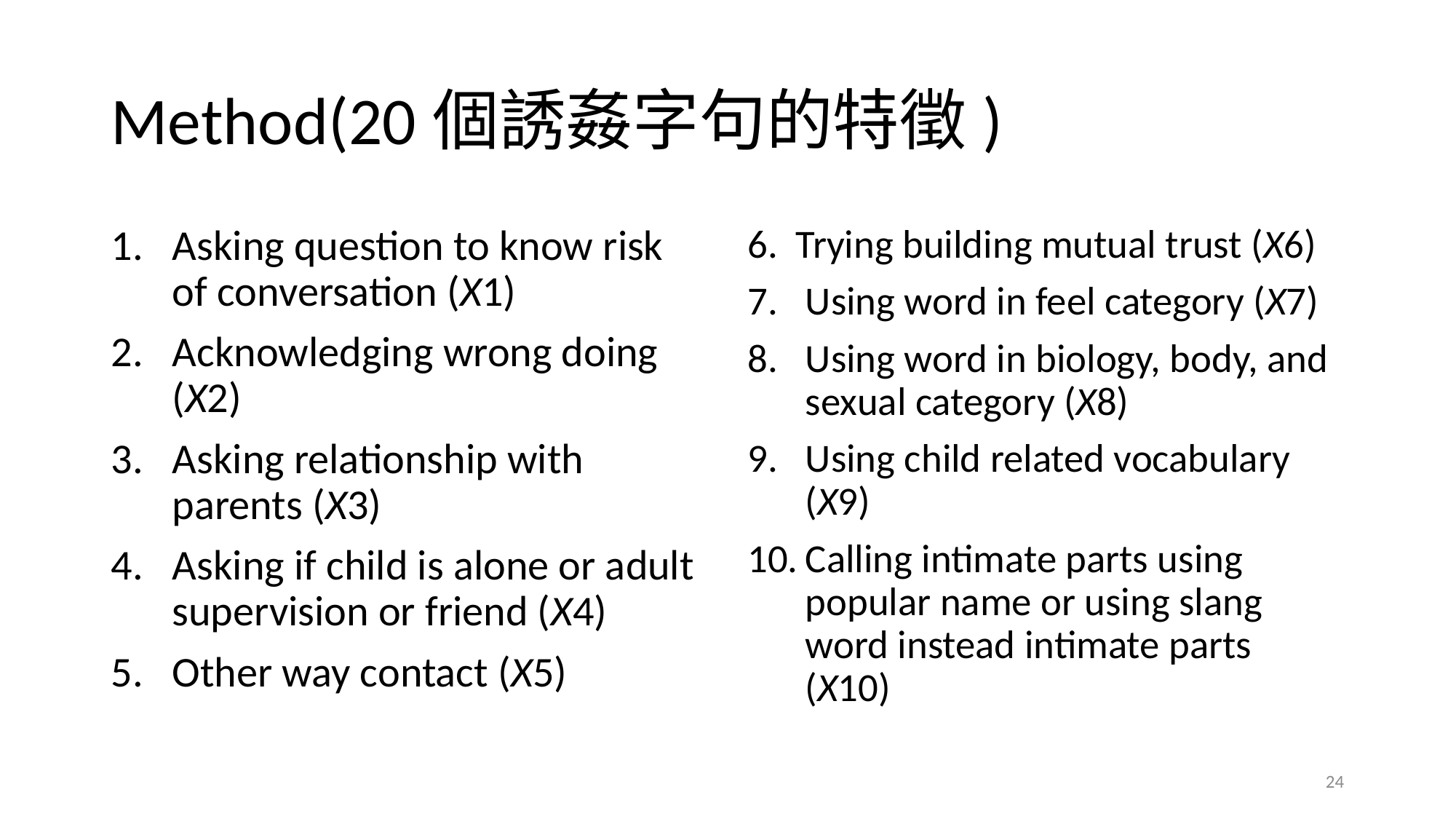

# Method(20個誘姦字句的特徵)
Asking question to know risk of conversation (X1)
Acknowledging wrong doing (X2)
Asking relationship with parents (X3)
Asking if child is alone or adult supervision or friend (X4)
Other way contact (X5)
6.  Trying building mutual trust (X6)
Using word in feel category (X7)
Using word in biology, body, and sexual category (X8)
Using child related vocabulary (X9)
Calling intimate parts using popular name or using slang word instead intimate parts (X10)
24